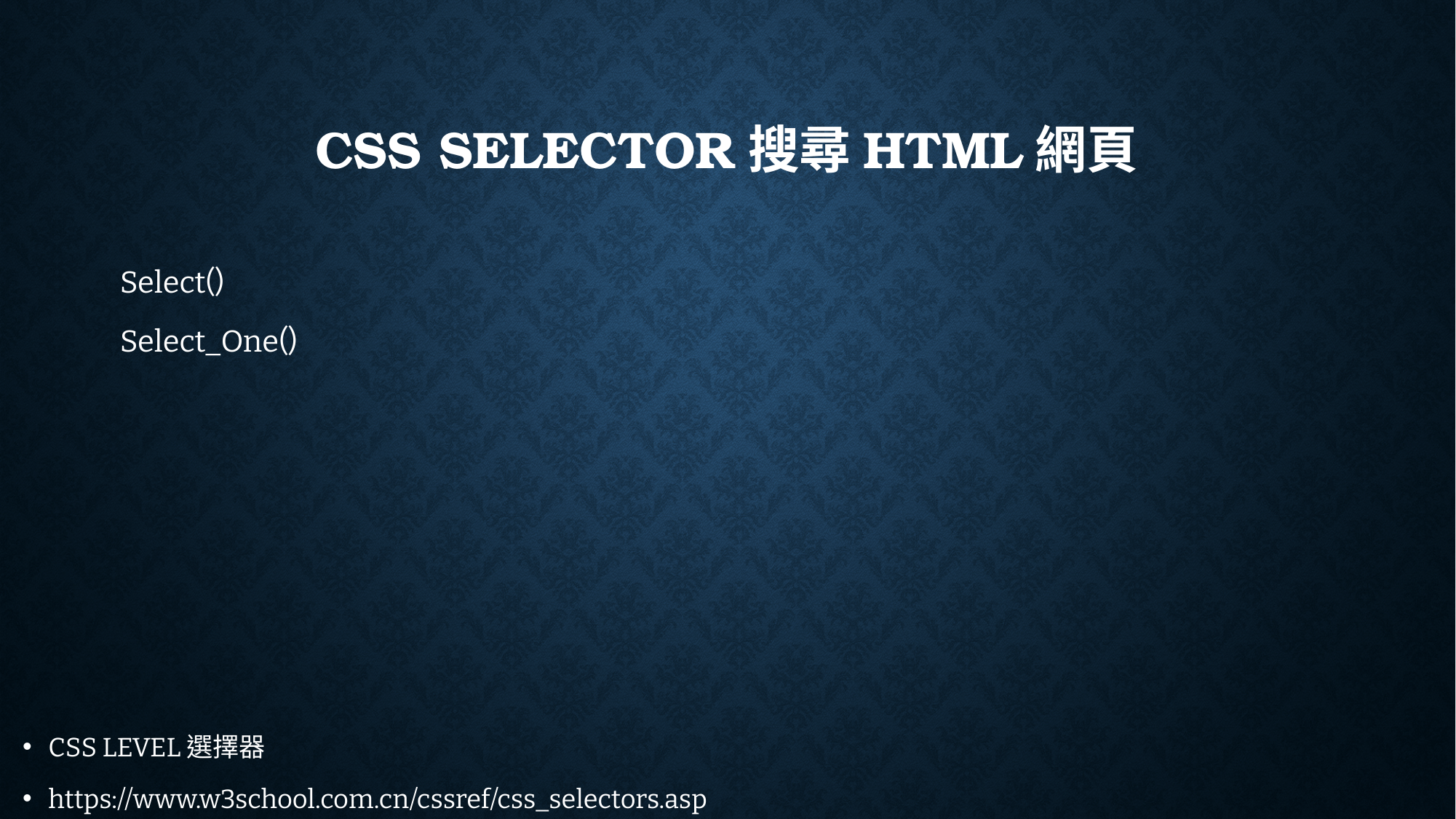

# CSS Selector搜尋HTML網頁
Select()
Select_One()
CSS LEVEL選擇器
https://www.w3school.com.cn/cssref/css_selectors.asp